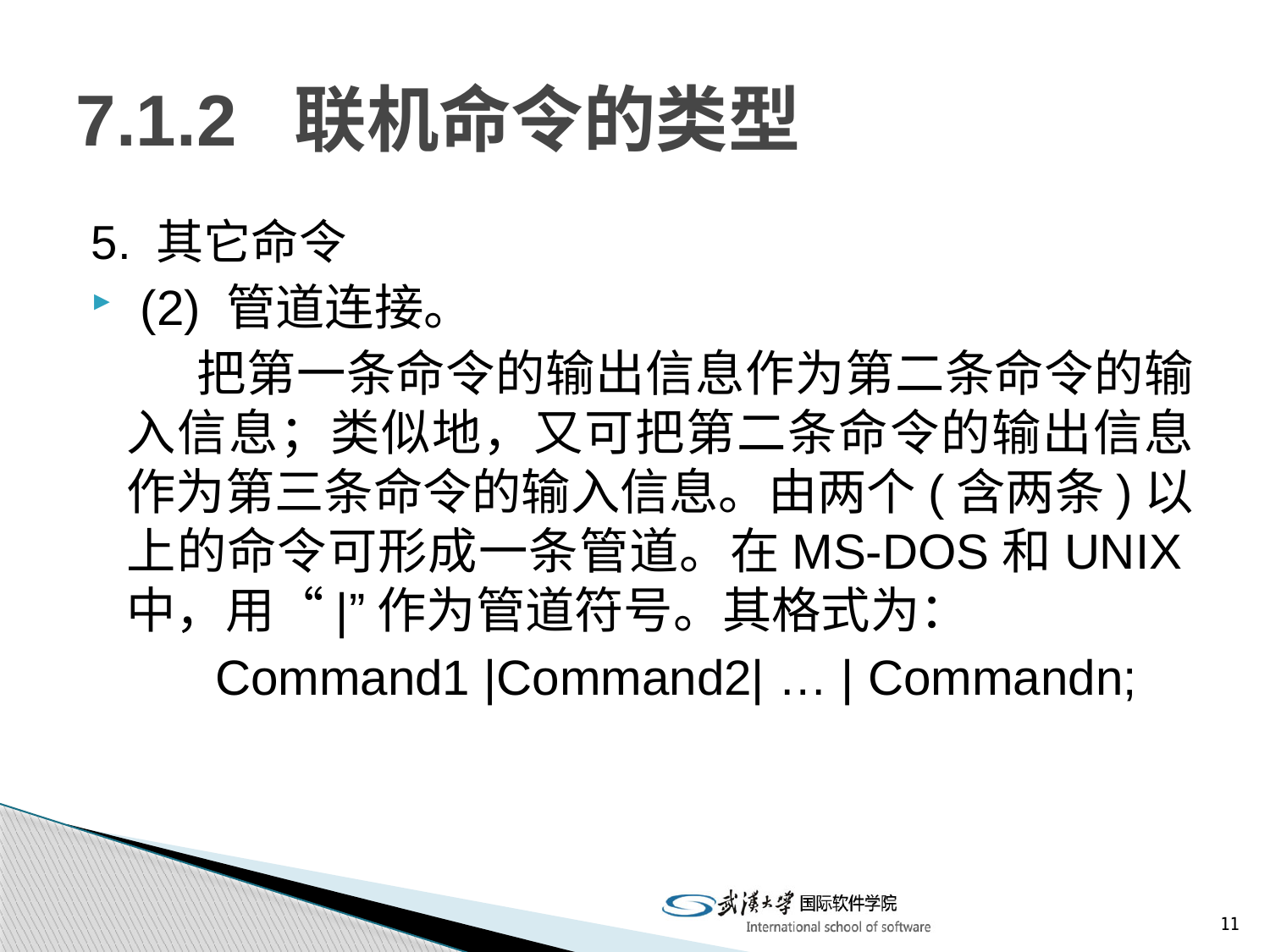

# 7.1.2  联机命令的类型
5. 其它命令
 (2) 管道连接。
        把第一条命令的输出信息作为第二条命令的输入信息；类似地，又可把第二条命令的输出信息作为第三条命令的输入信息。由两个(含两条)以上的命令可形成一条管道。在MS-DOS和UNIX中，用“|”作为管道符号。其格式为：
         Command1 |Command2| … | Commandn;
11